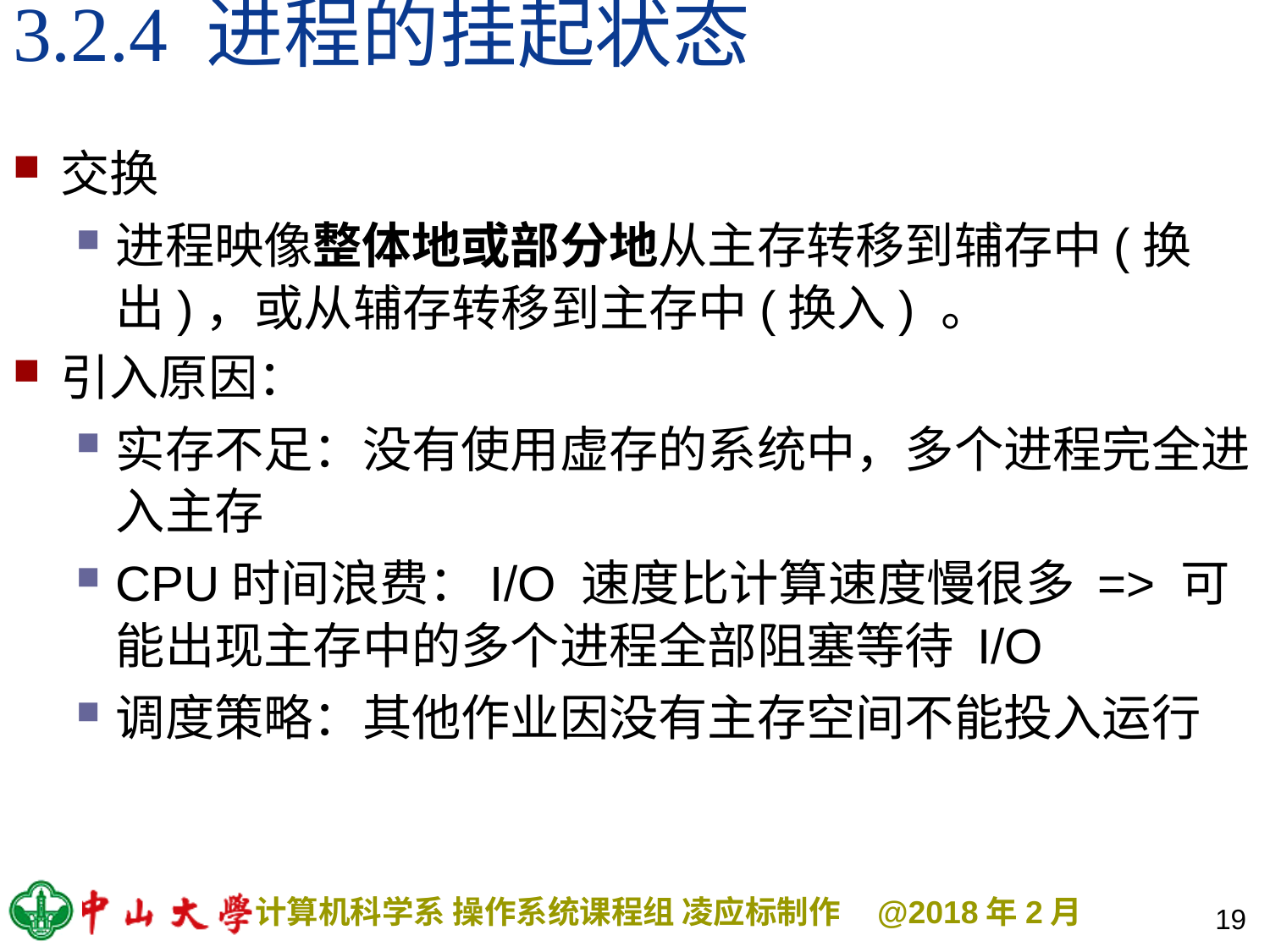

# 3.2.4 进程的挂起状态
交换
进程映像整体地或部分地从主存转移到辅存中(换出)，或从辅存转移到主存中(换入) 。
引入原因：
实存不足：没有使用虚存的系统中，多个进程完全进入主存
CPU时间浪费：I/O 速度比计算速度慢很多 => 可能出现主存中的多个进程全部阻塞等待 I/O
调度策略：其他作业因没有主存空间不能投入运行
19